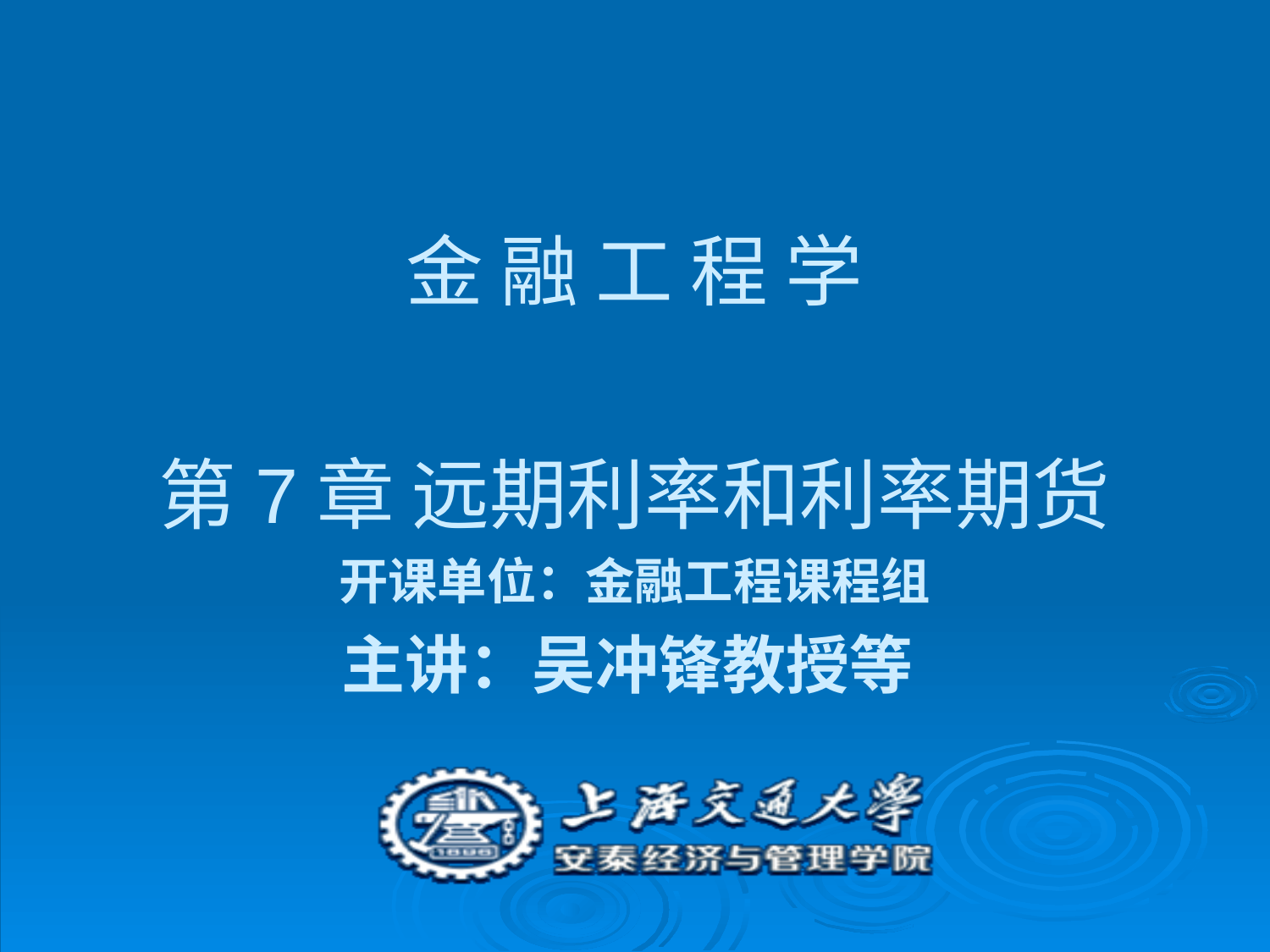

# 金 融 工 程 学 第7章 远期利率和利率期货 开课单位：金融工程课程组 主讲：吴冲锋教授等